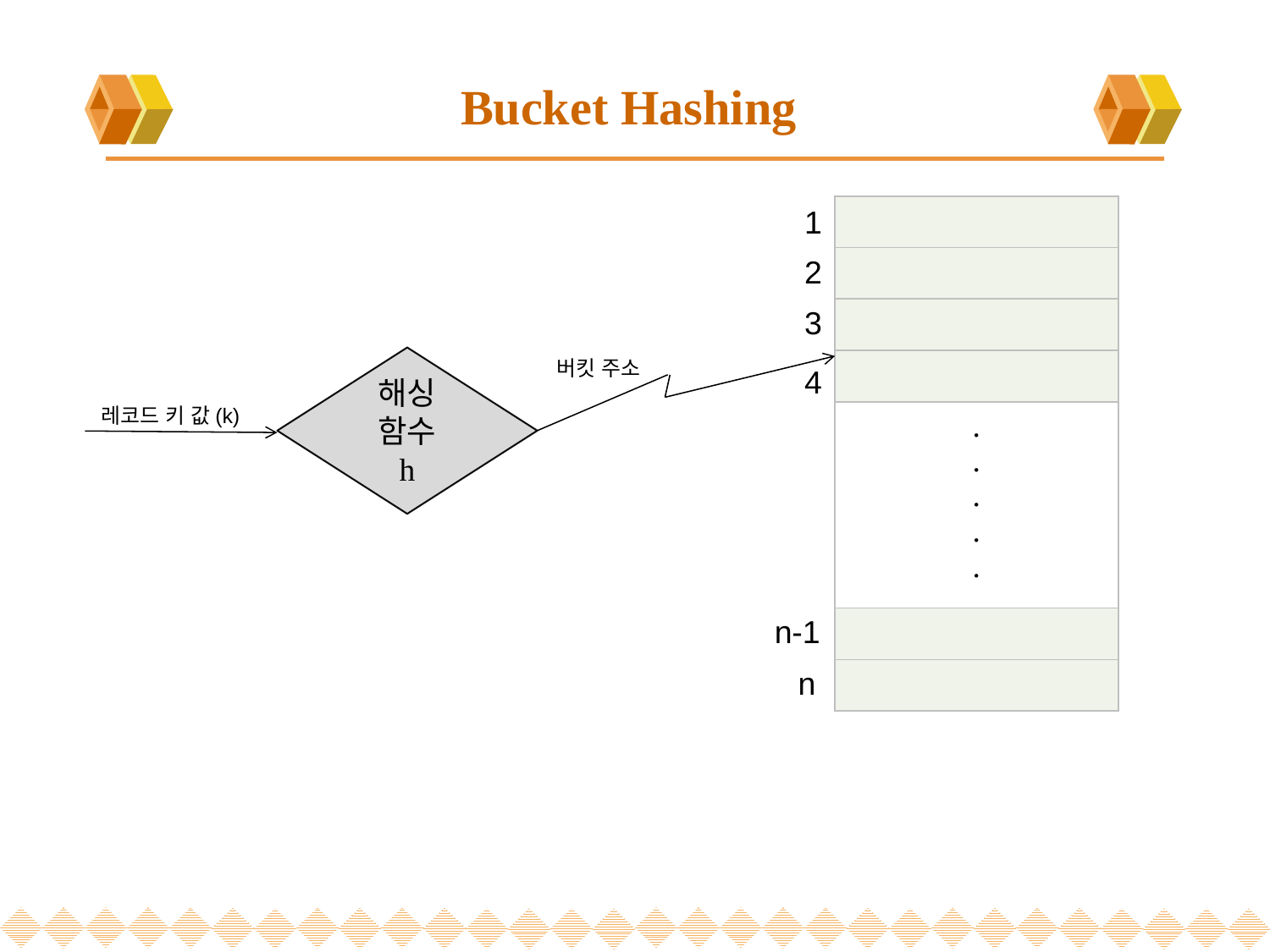

# Bucket Hashing
|  |
| --- |
|  |
|  |
|  |
| . . . . . |
|  |
|  |
1
2
3
해싱
함수
h
버킷 주소
4
레코드 키 값(k)
n-1
n